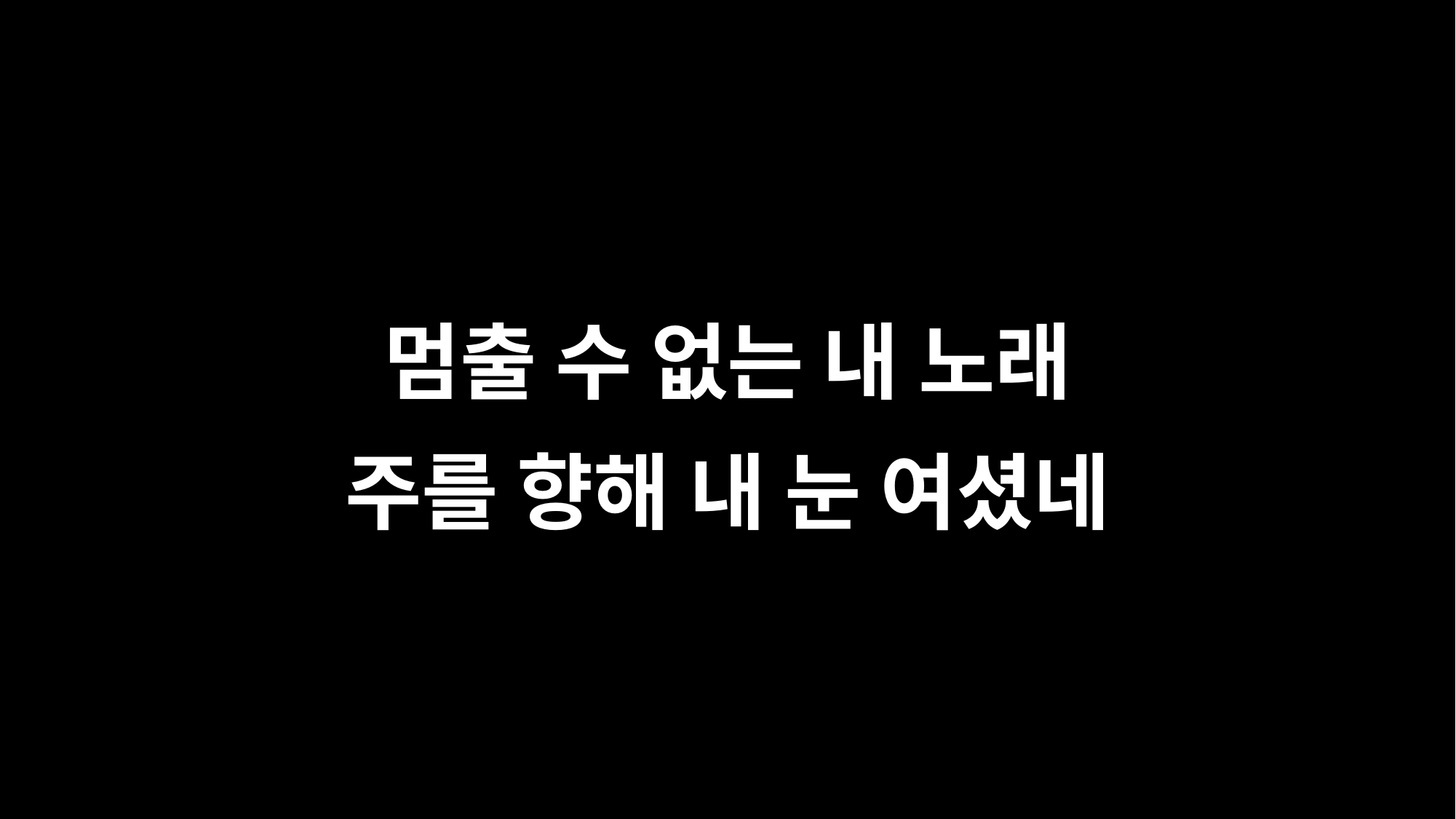

멈출 수 없는 내 노래
주를 향해 내 눈 여셨네